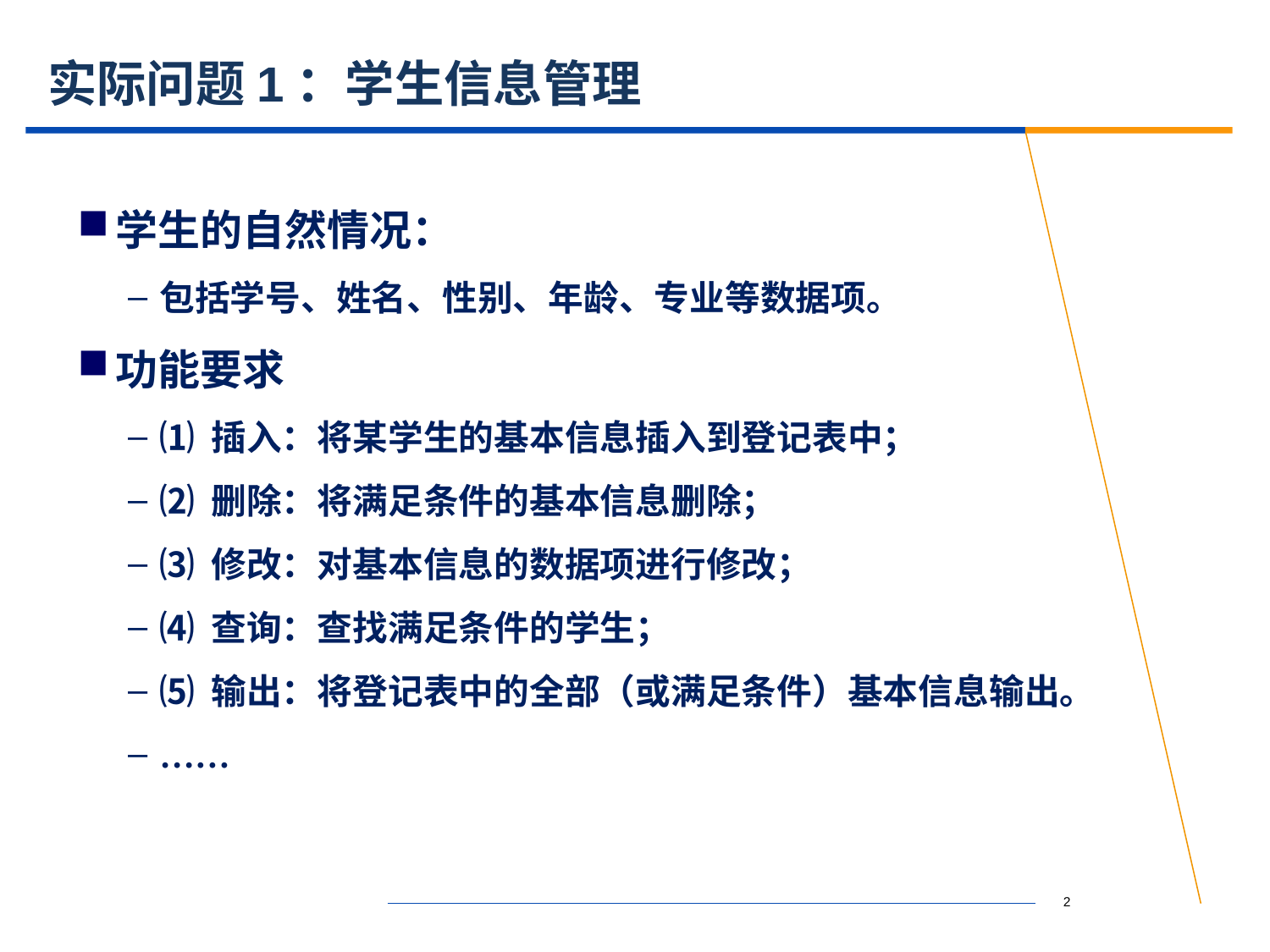

# 实际问题1：学生信息管理
学生的自然情况：
包括学号、姓名、性别、年龄、专业等数据项。
功能要求
⑴ 插入：将某学生的基本信息插入到登记表中；
⑵ 删除：将满足条件的基本信息删除；
⑶ 修改：对基本信息的数据项进行修改；
⑷ 查询：查找满足条件的学生；
⑸ 输出：将登记表中的全部（或满足条件）基本信息输出。
……